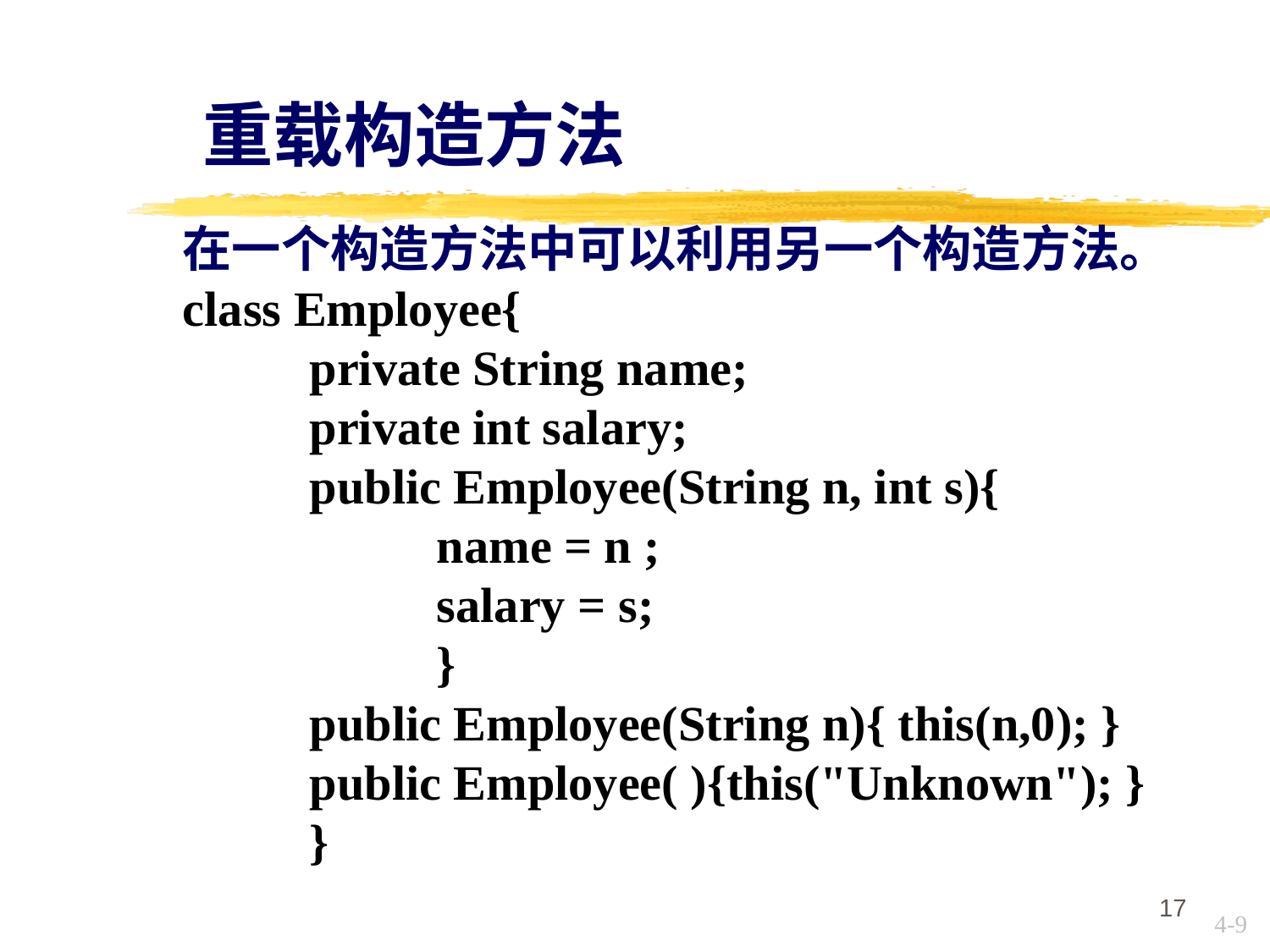

重载构造方法
在一个构造方法中可以利用另一个构造方法。
class Employee{
	private String name;
	private int salary;
	public Employee(String n, int s){
		name = n ;
		salary = s;
		}
	public Employee(String n){ this(n,0); }
	public Employee( ){this("Unknown"); }
 	}
17
4-9